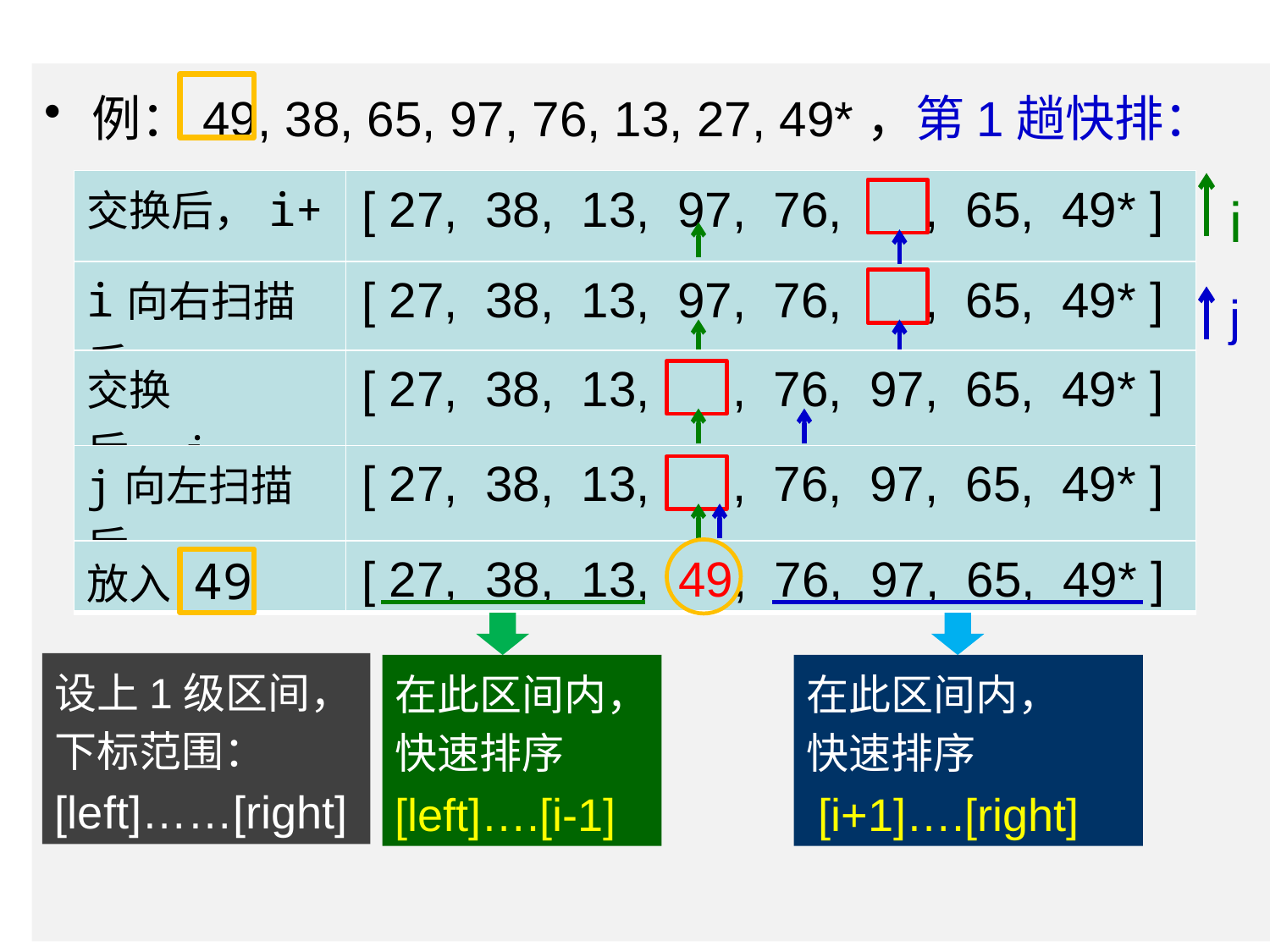

例：49, 38, 65, 97, 76, 13, 27, 49*，第1趟快排：

i
| 交换后，i++ |  |
| --- | --- |
[ 27,  38,  13,  97,  76,      ,  65,  49* ]

| i向右扫描后 |  |
| --- | --- |
[ 27,  38,  13,  97,  76,      ,  65,  49* ]
j

| 交换后，j-- |  |
| --- | --- |
[ 27,  38,  13,      ,  76,  97,  65,  49* ]

| j向左扫描后 |  |
| --- | --- |
[ 27,  38,  13,      ,  76,  97,  65,  49* ]

| 放入 49 |  |
| --- | --- |
[ 27,  38,  13,  49,  76,  97,  65,  49* ]

设上1级区间，
下标范围：
[left]……[right]
在此区间内，
快速排序

在此区间内，
快速排序

[left]….[i-1]
[i+1]….[right]